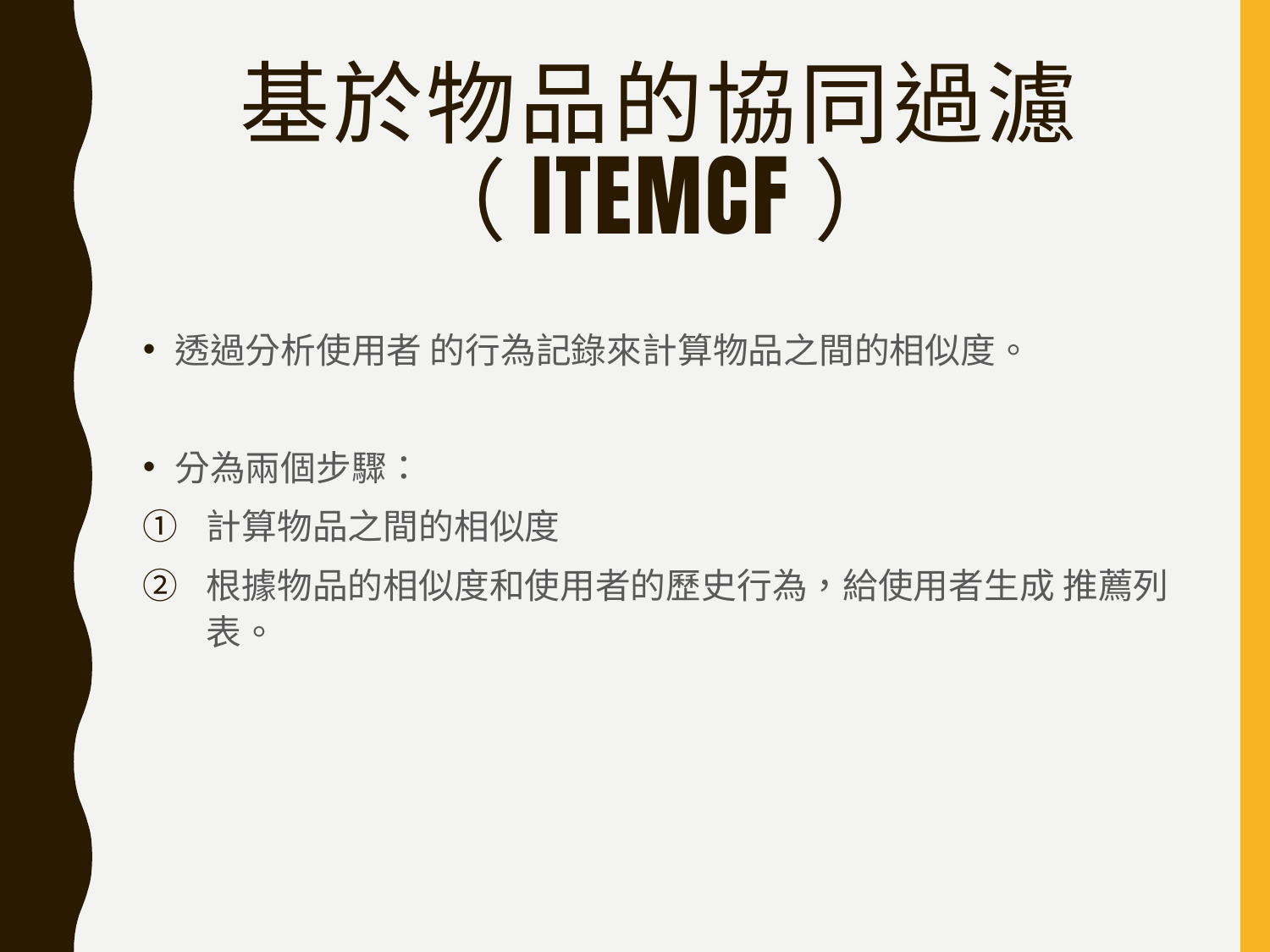

# 基於物品的協同過濾（ItemCF）
透過分析使用者 的行為記錄來計算物品之間的相似度。

分為兩個步驟：
計算物品之間的相似度
根據物品的相似度和使用者的歷史行為，給使用者生成 推薦列表。